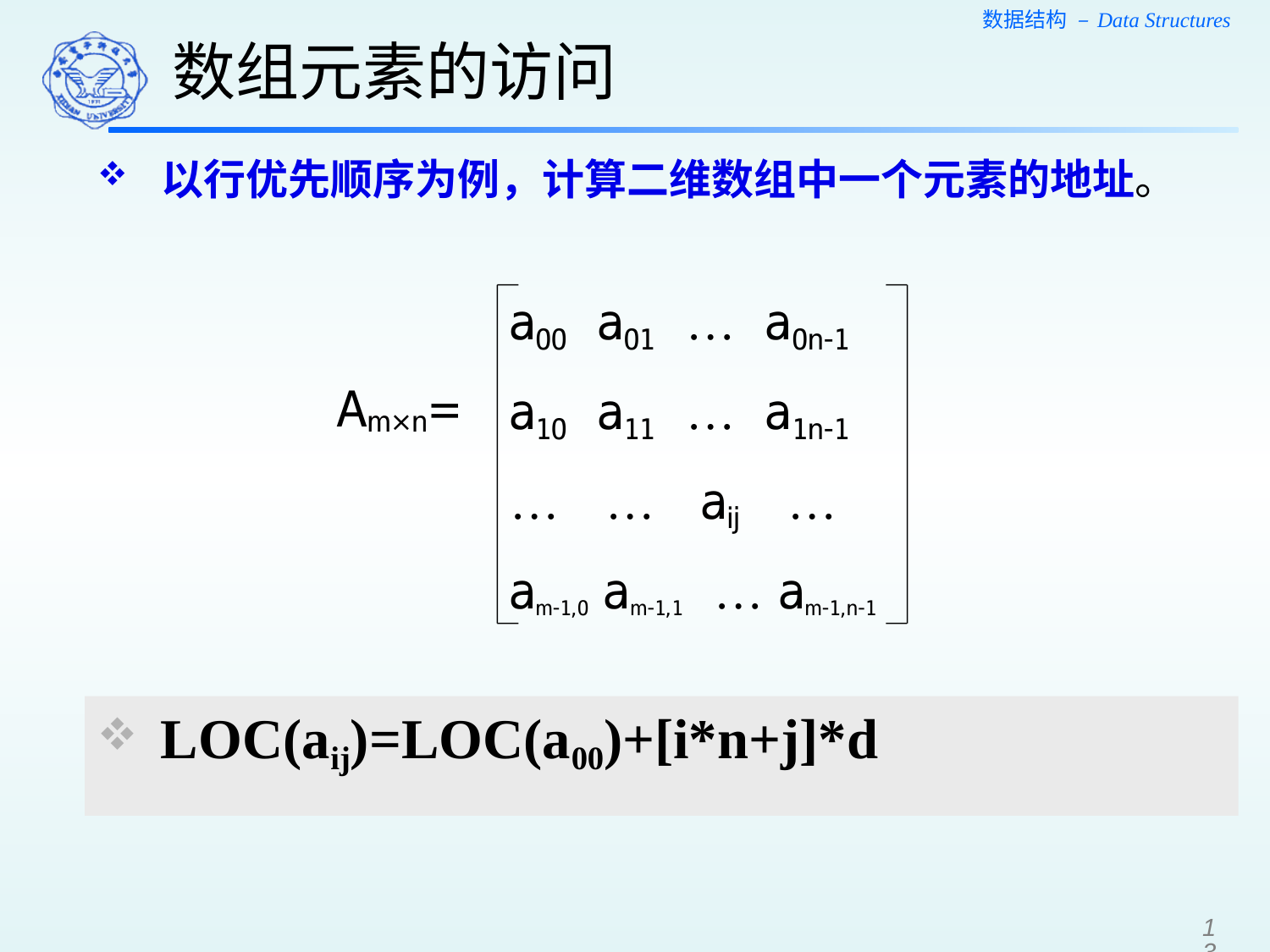

数组元素的访问
以行优先顺序为例，计算二维数组中一个元素的地址。
a00  a01  …  a0n-1
a10  a11  …  a1n-1
…   …   aij   …
am-1,0 am-1,1  … am-1,n-1

Am×n=

LOC(aij)=LOC(a00)+[i*n+j]*d
13